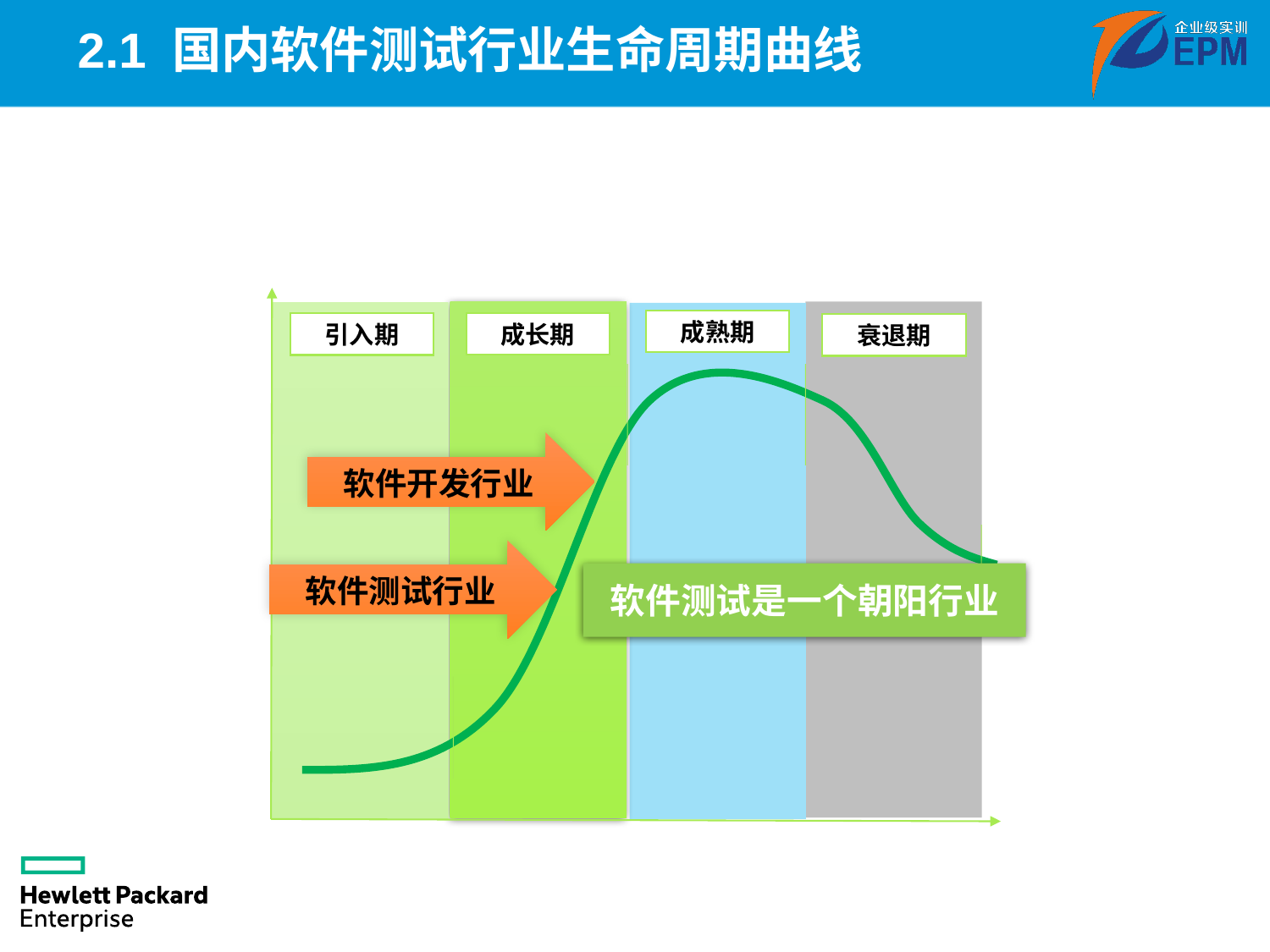

# 2.1 国内软件测试行业生命周期曲线

引入期

成熟期
成长期
衰退期
软件开发行业
软件测试行业
软件测试是一个朝阳行业